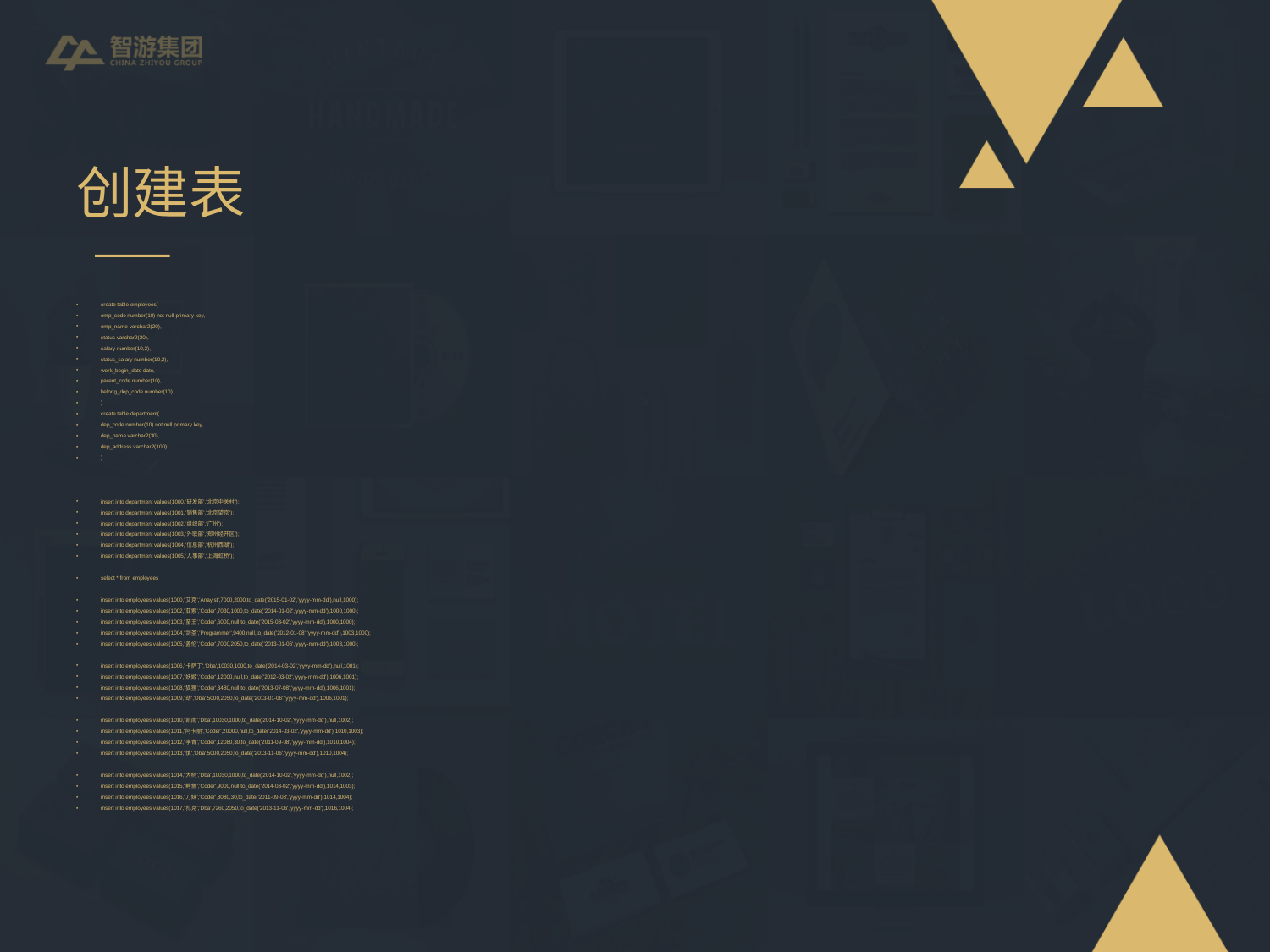

# 创建表
create table employees(
emp_code number(10) not null primary key,
emp_name varchar2(20),
status varchar2(20),
salary number(10,2),
status_salary number(10,2),
work_begin_date date,
parent_code number(10),
belong_dep_code number(10)
)
create table department(
dep_code number(10) not null primary key,
dep_name varchar2(30),
dep_address varchar2(100)
)

insert into department values(1000,'研发部','北京中关村');
insert into department values(1001,'销售部','北京望京');
insert into department values(1002,'组织部','广州');
insert into department values(1003,'外联部','郑州经开区');
insert into department values(1004,'信息部','杭州西湖');
insert into department values(1005,'人事部','上海虹桥');

select * from employees

insert into employees values(1000,'艾克','Anaylst',7000,2000,to_date('2015-01-02','yyyy-mm-dd'),null,1000);
insert into employees values(1002,'亚索','Coder',7030,1000,to_date('2014-01-02','yyyy-mm-dd'),1000,1000);
insert into employees values(1003,'蛮王','Coder',6000,null,to_date('2015-03-02','yyyy-mm-dd'),1000,1000);
insert into employees values(1004,'剑圣','Programmer',9400,null,to_date('2012-01-08','yyyy-mm-dd'),1003,1000);
insert into employees values(1005,'盖伦','Coder',7000,2050,to_date('2013-01-06','yyyy-mm-dd'),1003,1000);

insert into employees values(1006,'卡萨丁','Dba',10030,1000,to_date('2014-03-02','yyyy-mm-dd'),null,1001);
insert into employees values(1007,'妖姬','Coder',12000,null,to_date('2012-03-02','yyyy-mm-dd'),1006,1001);
insert into employees values(1008,'狐狸','Coder',3480,null,to_date('2013-07-08','yyyy-mm-dd'),1006,1001);
insert into employees values(1009,'劫','Dba',5000,2050,to_date('2013-01-06','yyyy-mm-dd'),1006,1001);

insert into employees values(1010,'凯南','Dba',10030,1000,to_date('2014-10-02','yyyy-mm-dd'),null,1002);
insert into employees values(1011,'阿卡丽','Coder',20000,null,to_date('2014-03-02','yyyy-mm-dd'),1010,1003);
insert into employees values(1012,'李青','Coder',12080,30,to_date('2011-09-08','yyyy-mm-dd'),1010,1004);
insert into employees values(1013,'慎','Dba',5000,2050,to_date('2013-11-06','yyyy-mm-dd'),1010,1004);

insert into employees values(1014,'大树','Dba',10030,1000,to_date('2014-10-02','yyyy-mm-dd'),null,1002);
insert into employees values(1015,'鳄鱼','Coder',9000,null,to_date('2014-03-02','yyyy-mm-dd'),1014,1003);
insert into employees values(1016,'刀妹','Coder',8080,30,to_date('2011-09-08','yyyy-mm-dd'),1014,1004);
insert into employees values(1017,'扎克','Dba',7260,2050,to_date('2013-11-06','yyyy-mm-dd'),1016,1004);